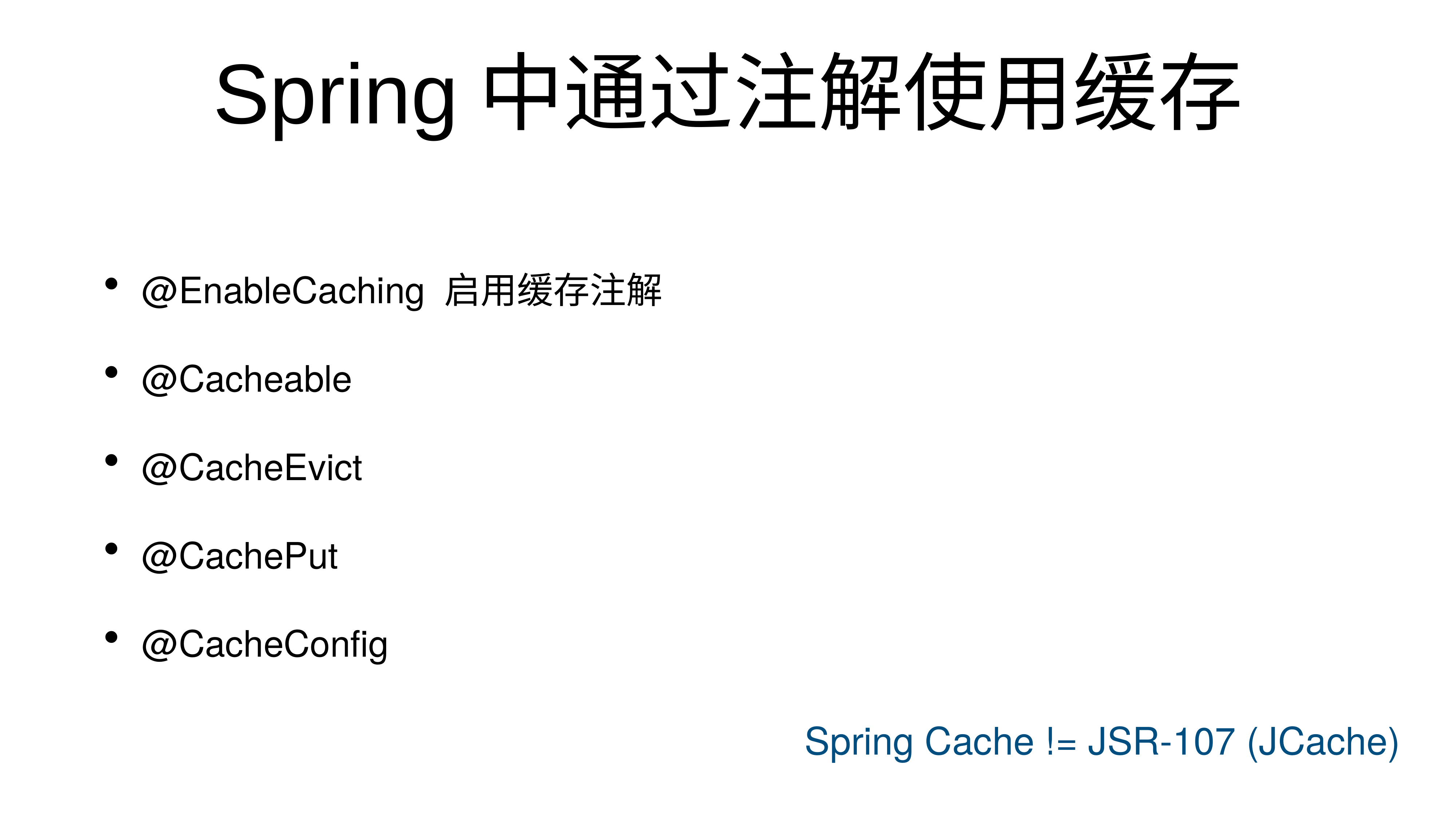

# Spring中通过注解使用缓存
@EnableCaching 启用缓存注解
@Cacheable
@CacheEvict
@CachePut
@CacheConfig
Spring Cache != JSR-107 (JCache)